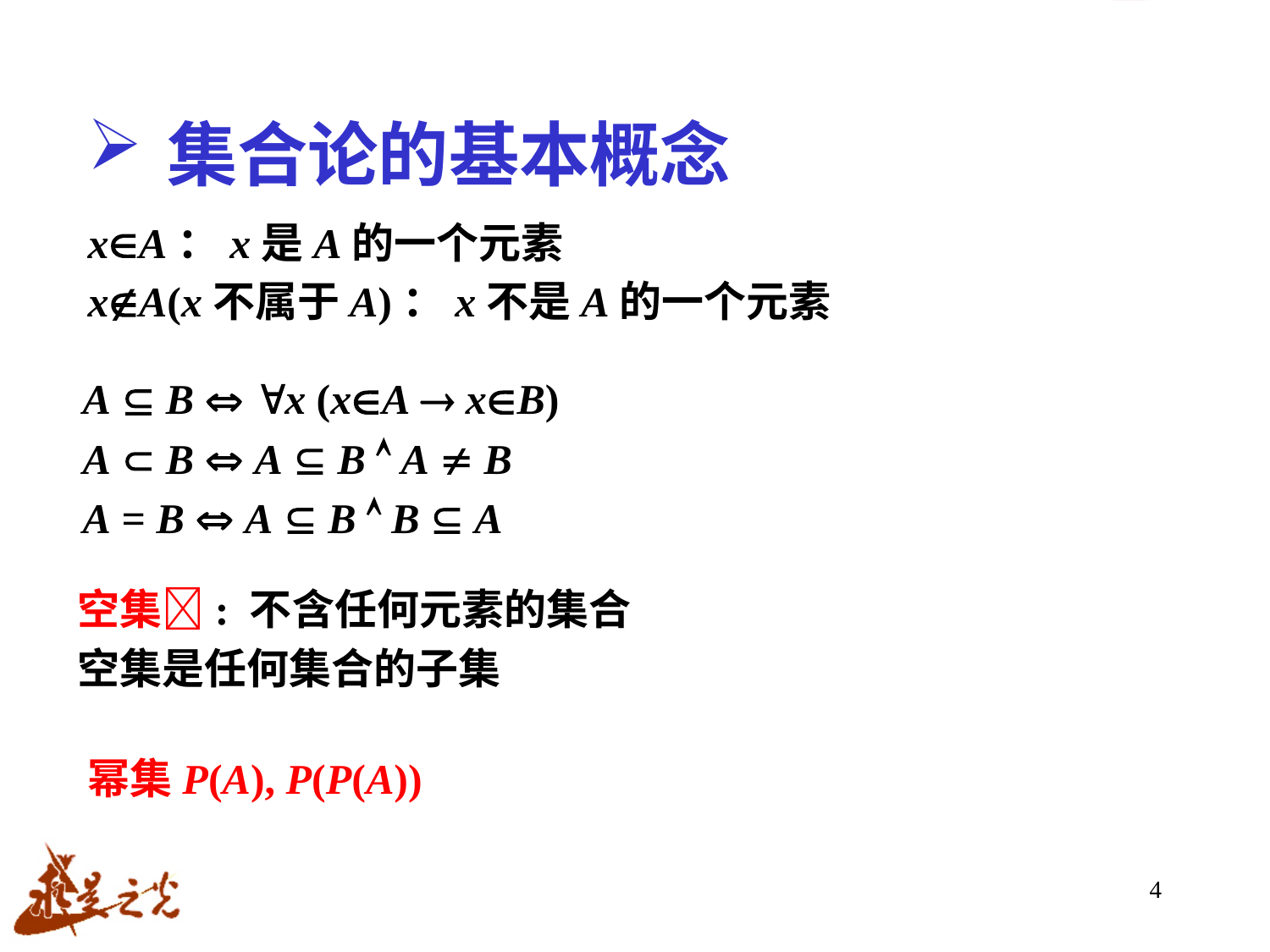

# 集合论的基本概念
x∈A：x是A的一个元素
x∉A(x不属于A)：x不是A的一个元素

A ⊆ B ⇔ ∀x (x∈A → x∈B)
A ⊂ B ⇔ A ⊆ B ∧ A ≠ B
A = B ⇔ A ⊆ B ∧ B ⊆ A

空集∅: 不含任何元素的集合
空集是任何集合的子集
幂集P(A), P(P(A))
4